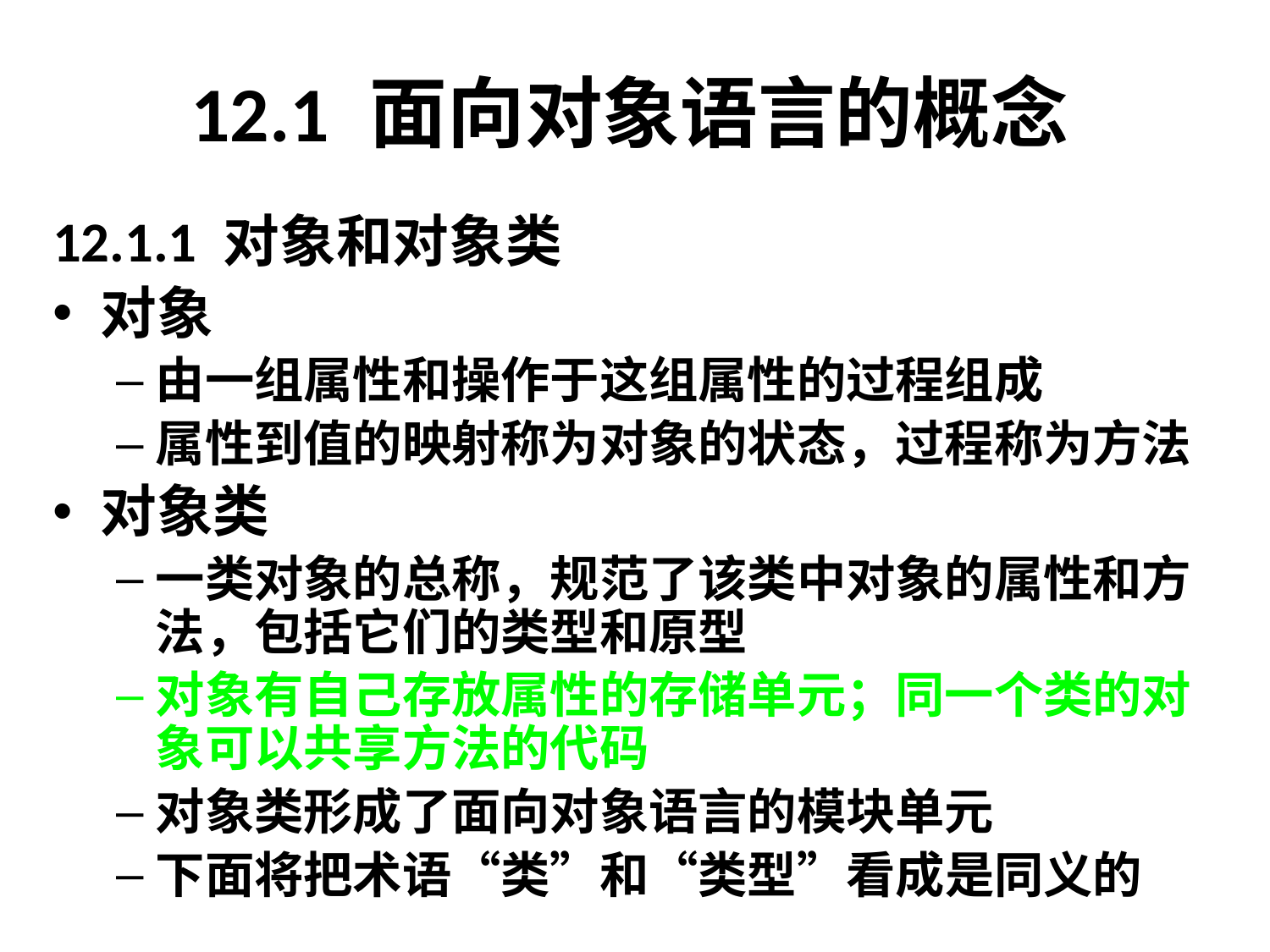

# 12.1 面向对象语言的概念
12.1.1 对象和对象类
对象
由一组属性和操作于这组属性的过程组成
属性到值的映射称为对象的状态，过程称为方法
对象类
一类对象的总称，规范了该类中对象的属性和方法，包括它们的类型和原型
对象有自己存放属性的存储单元；同一个类的对象可以共享方法的代码
对象类形成了面向对象语言的模块单元
下面将把术语“类”和“类型”看成是同义的